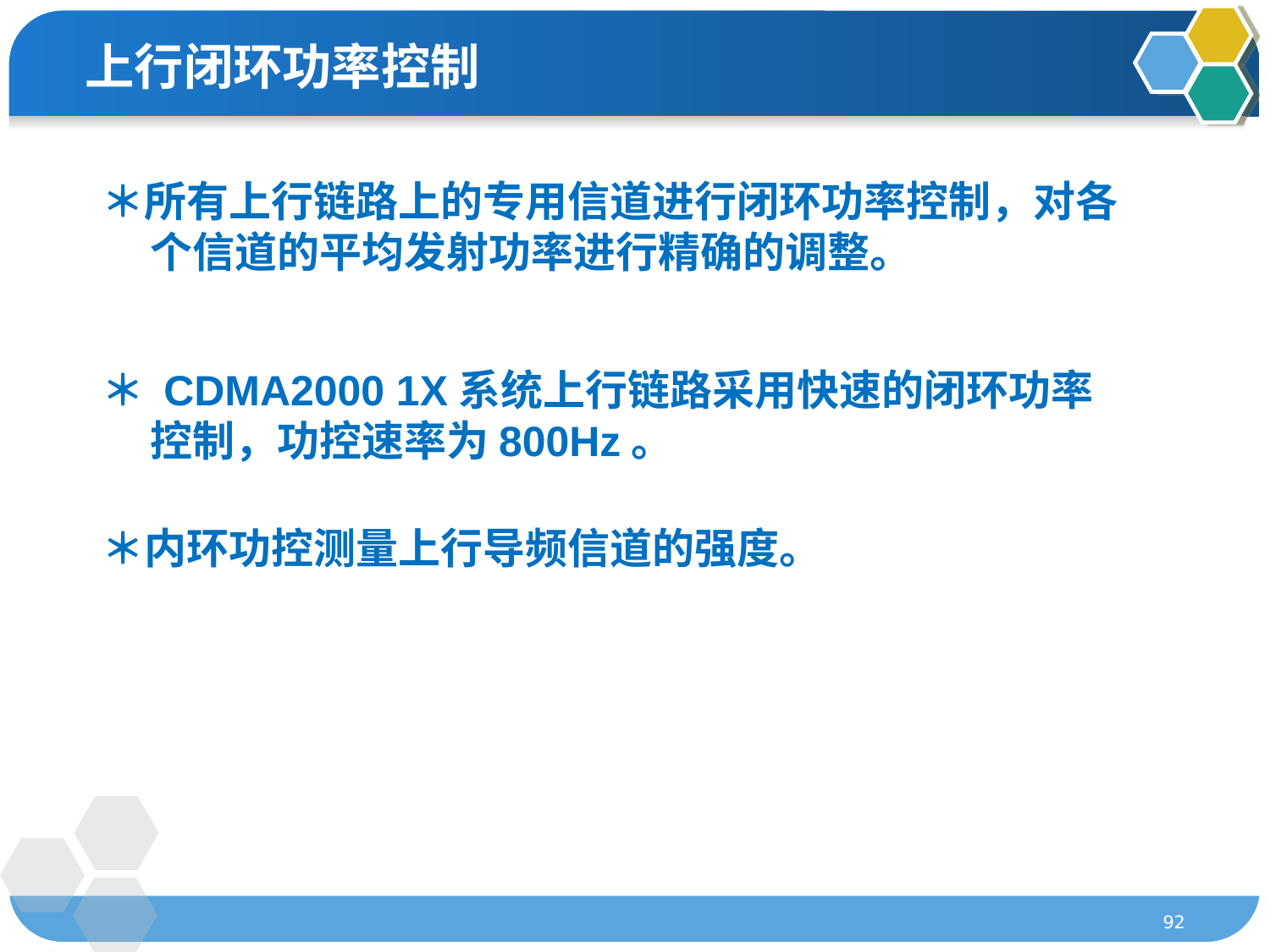

上行闭环功率控制

＊所有上行链路上的专用信道进行闭环功率控制，对各
    个信道的平均发射功率进行精确的调整。
＊ CDMA2000 1X系统上行链路采用快速的闭环功率
    控制，功控速率为800Hz。
＊内环功控测量上行导频信道的强度。